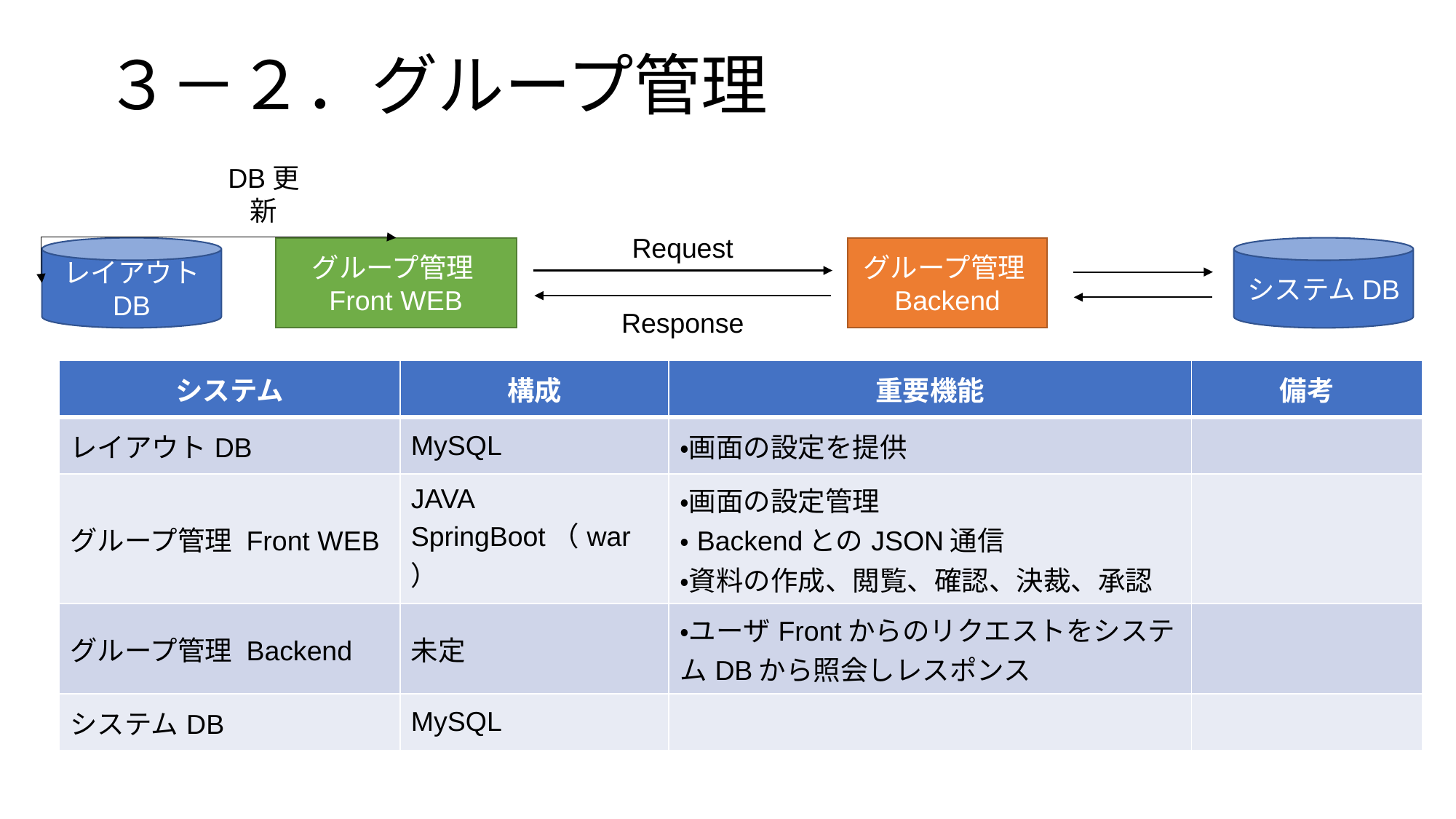

# ３－２．グループ管理
DB更新
Request
レイアウト
DB
グループ管理Front WEB
グループ管理Backend
システムDB
Response
| システム | 構成 | 重要機能 | 備考 |
| --- | --- | --- | --- |
| レイアウトDB | MySQL | ・画面の設定を提供 |  |
| グループ管理 Front WEB | JAVA SpringBoot（war） | ・画面の設定管理 ・BackendとのJSON通信 ・資料の作成、閲覧、確認、決裁、承認 |  |
| グループ管理 Backend | 未定 | ・ユーザFrontからのリクエストをシステムDBから照会しレスポンス |  |
| システムDB | MySQL |  |  |